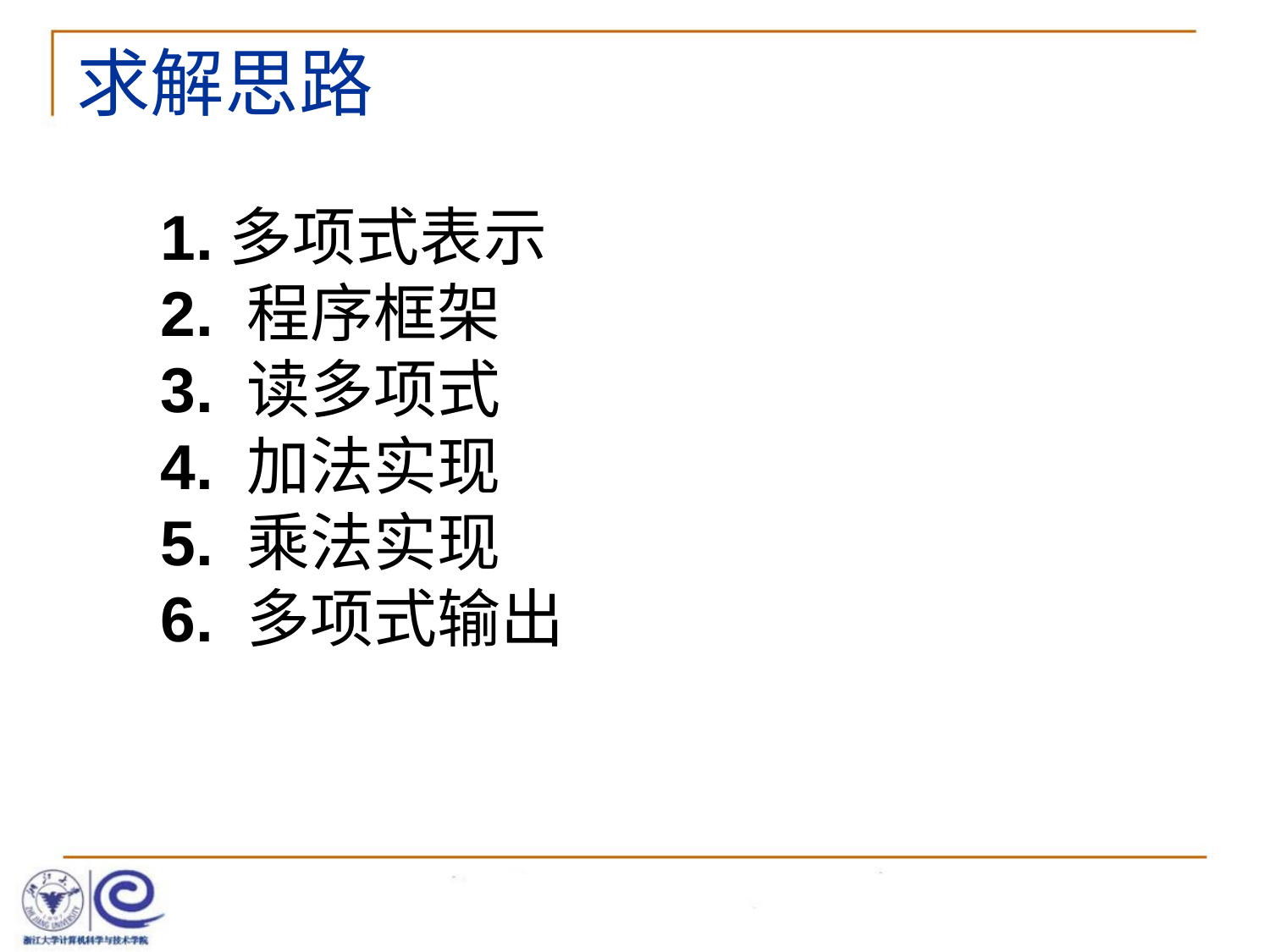

求解思路
1.多项式表示
2. 程序框架
3. 读多项式
4. 加法实现
5. 乘法实现
6. 多项式输出